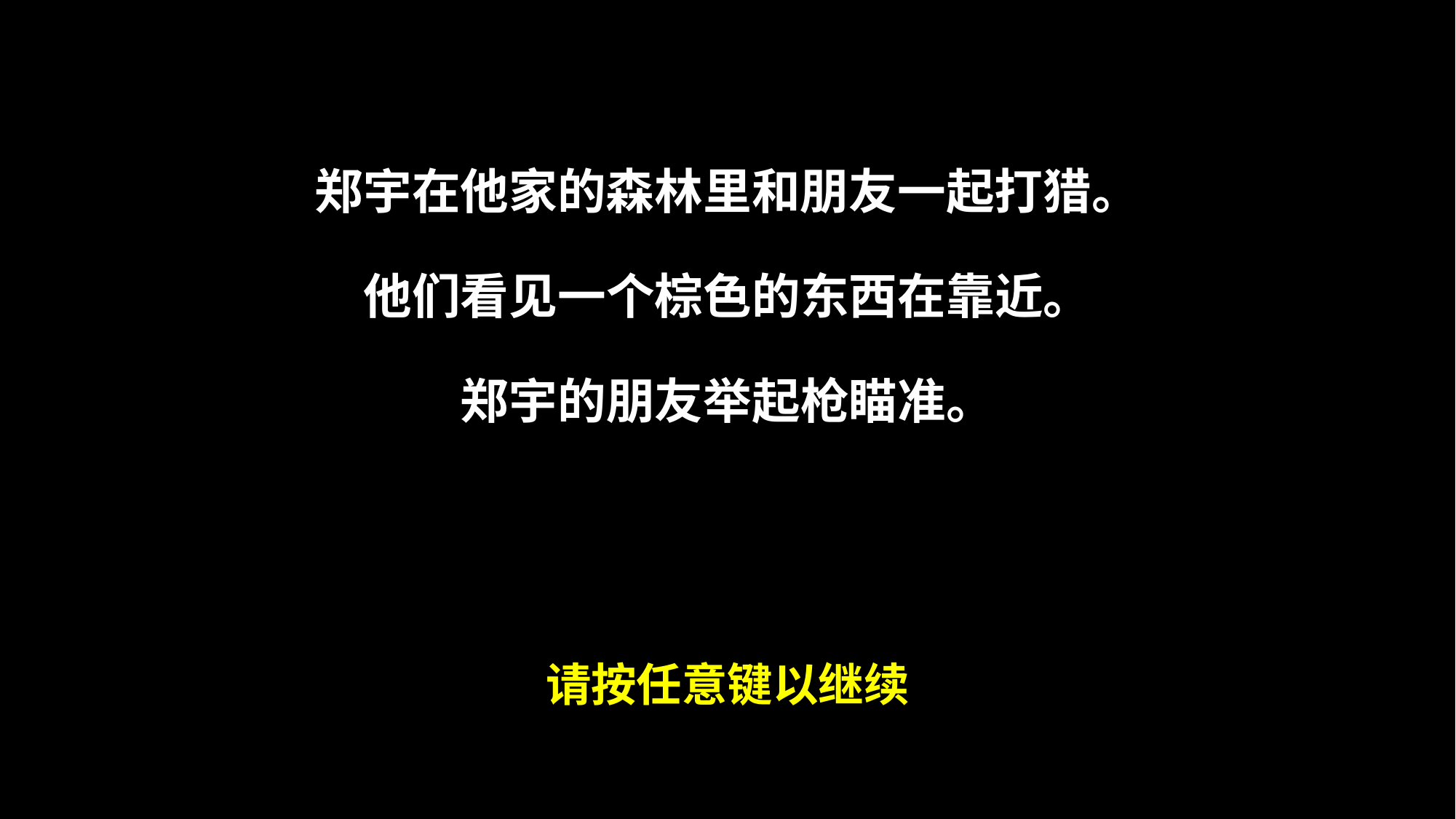

# 郑宇在他家的森林里和朋友一起打猎。 他们看见一个棕色的东西在靠近。 郑宇的朋友举起枪瞄准。
请按任意键以继续